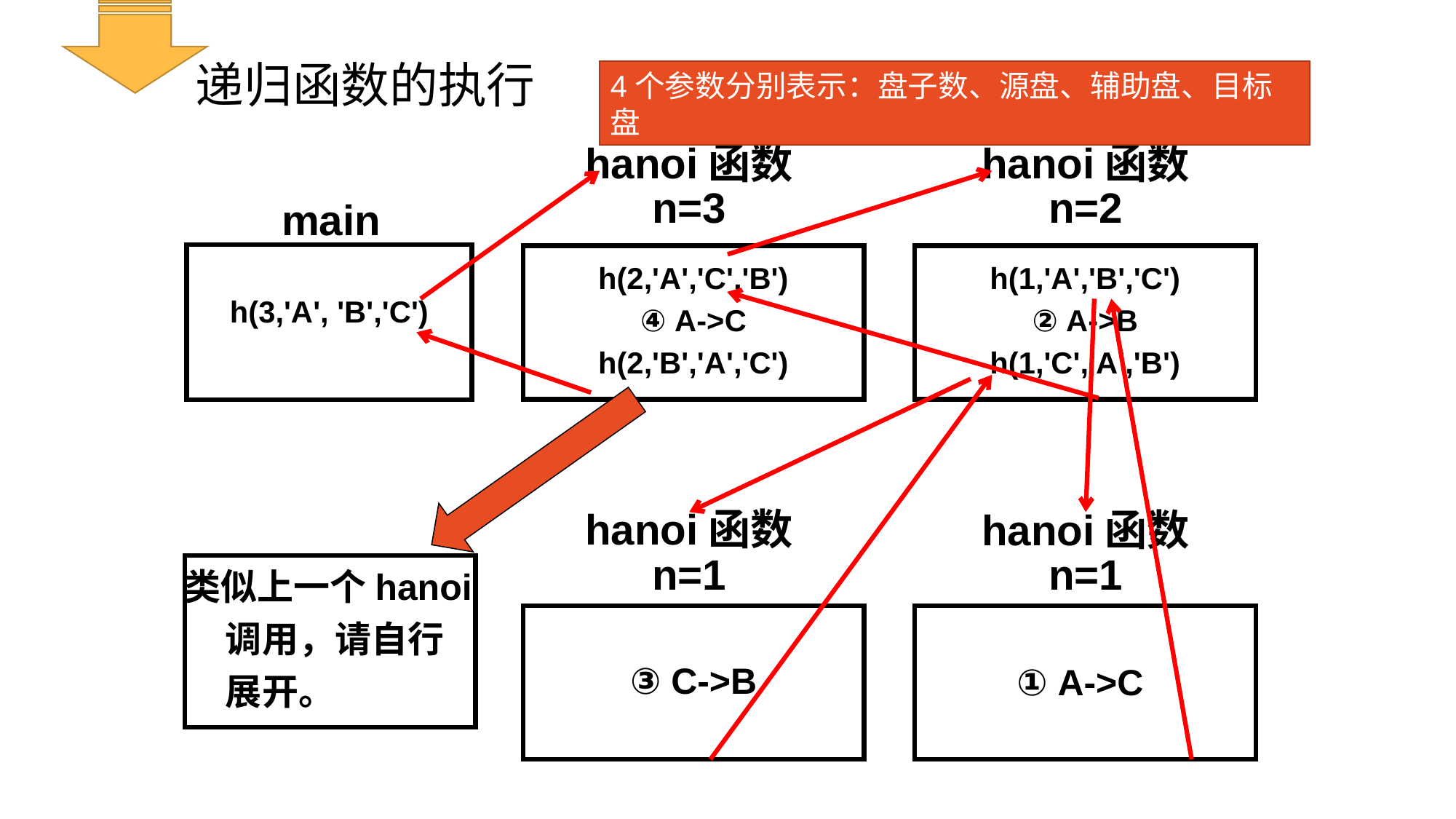

# 递归函数的执行
4个参数分别表示：盘子数、源盘、辅助盘、目标盘
hanoi函数
n=3
hanoi函数
n=2
main

h(3,'A', 'B','C')
h(2,'A','C','B')
④ A->C
h(2,'B','A','C')
h(1,'A','B','C')
② A->B
h(1,'C','A','B')

hanoi函数
n=1
hanoi函数
n=1
类似上一个hanoi调用，请自行展开。
③ C->B

① A->C